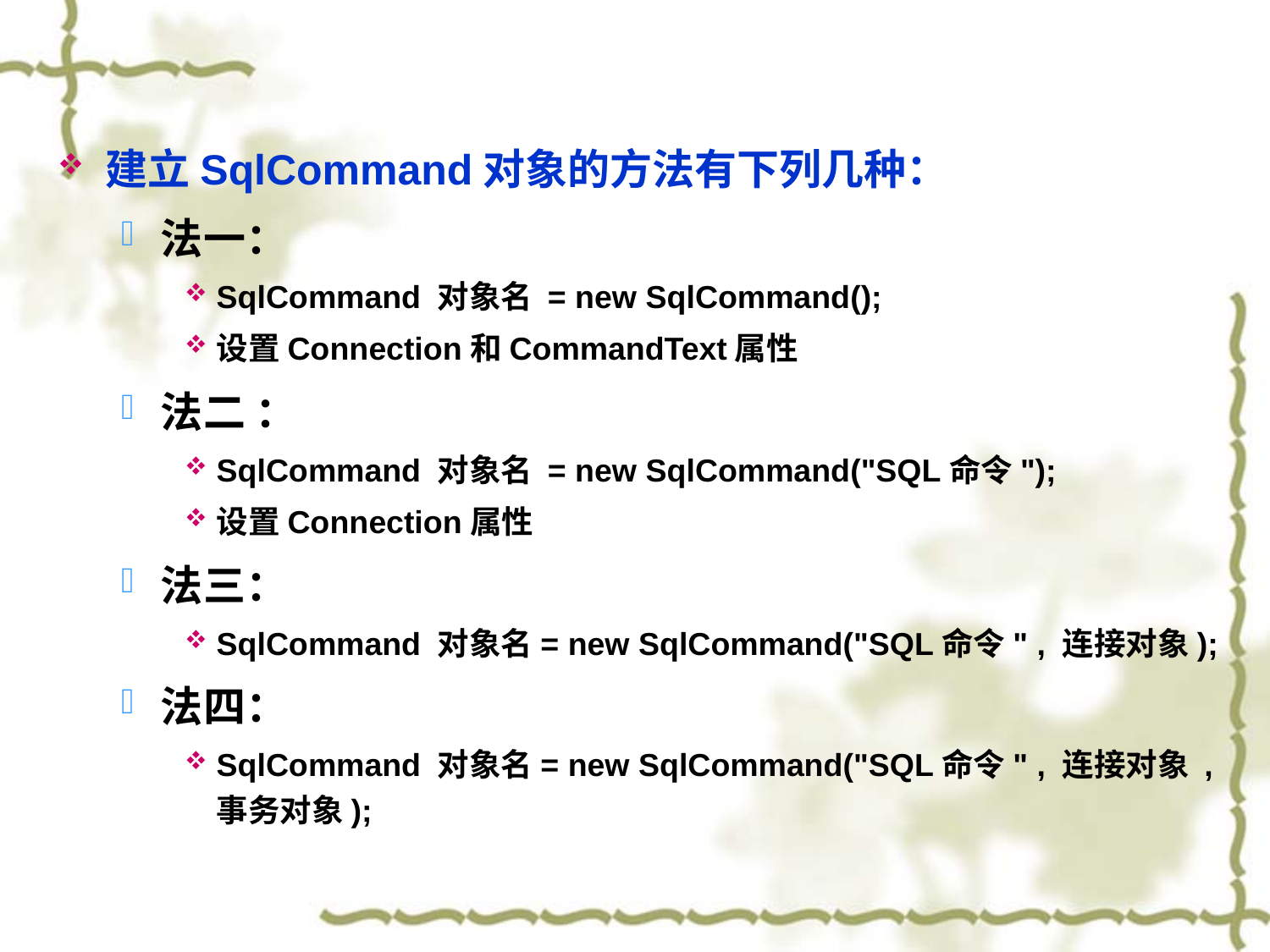

建立SqlCommand对象的方法有下列几种：
法一：
SqlCommand 对象名 = new SqlCommand();
设置Connection和CommandText属性
法二 ：
SqlCommand 对象名 = new SqlCommand("SQL命令");
设置Connection属性
法三：
SqlCommand 对象名= new SqlCommand("SQL命令" , 连接对象);
法四：
SqlCommand 对象名= new SqlCommand("SQL命令" , 连接对象 , 事务对象);